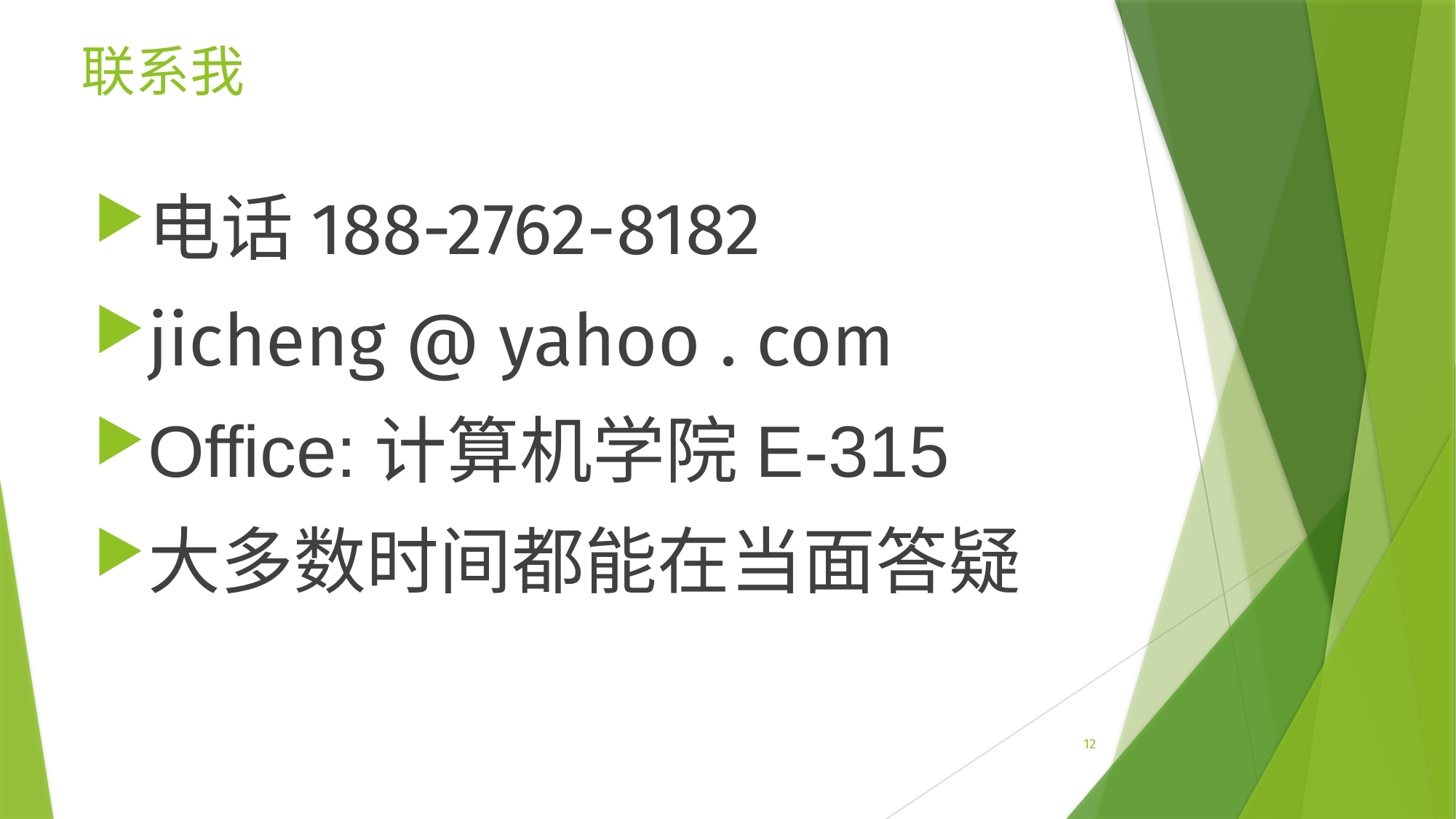

联系我
电话188-2762-8182
jicheng @ yahoo . com
Office:计算机学院E-315
大多数时间都能在当面答疑
12